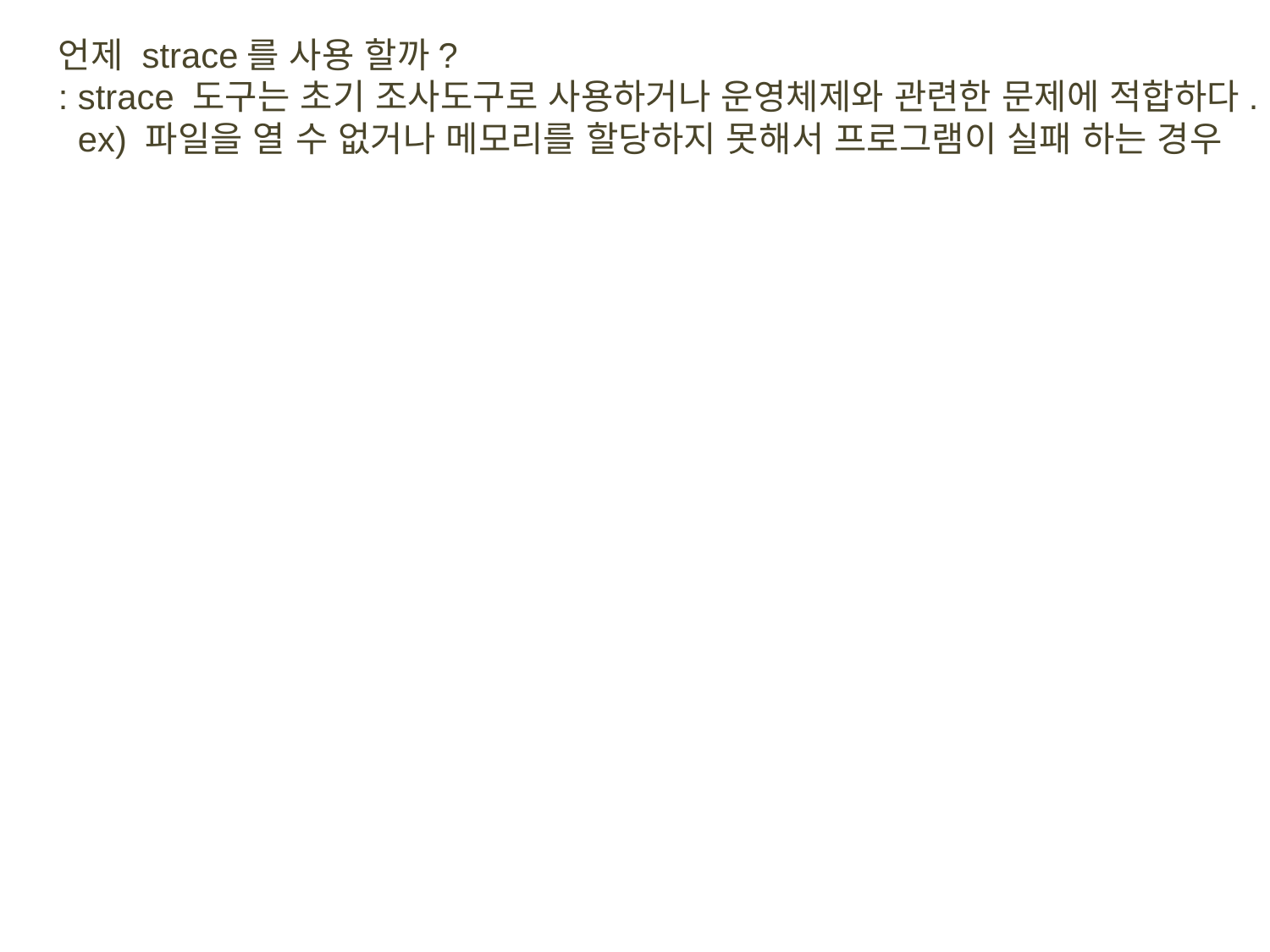

언제 strace를 사용 할까?
: strace 도구는 초기 조사도구로 사용하거나 운영체제와 관련한 문제에 적합하다.
  ex) 파일을 열 수 없거나 메모리를 할당하지 못해서 프로그램이 실패 하는 경우